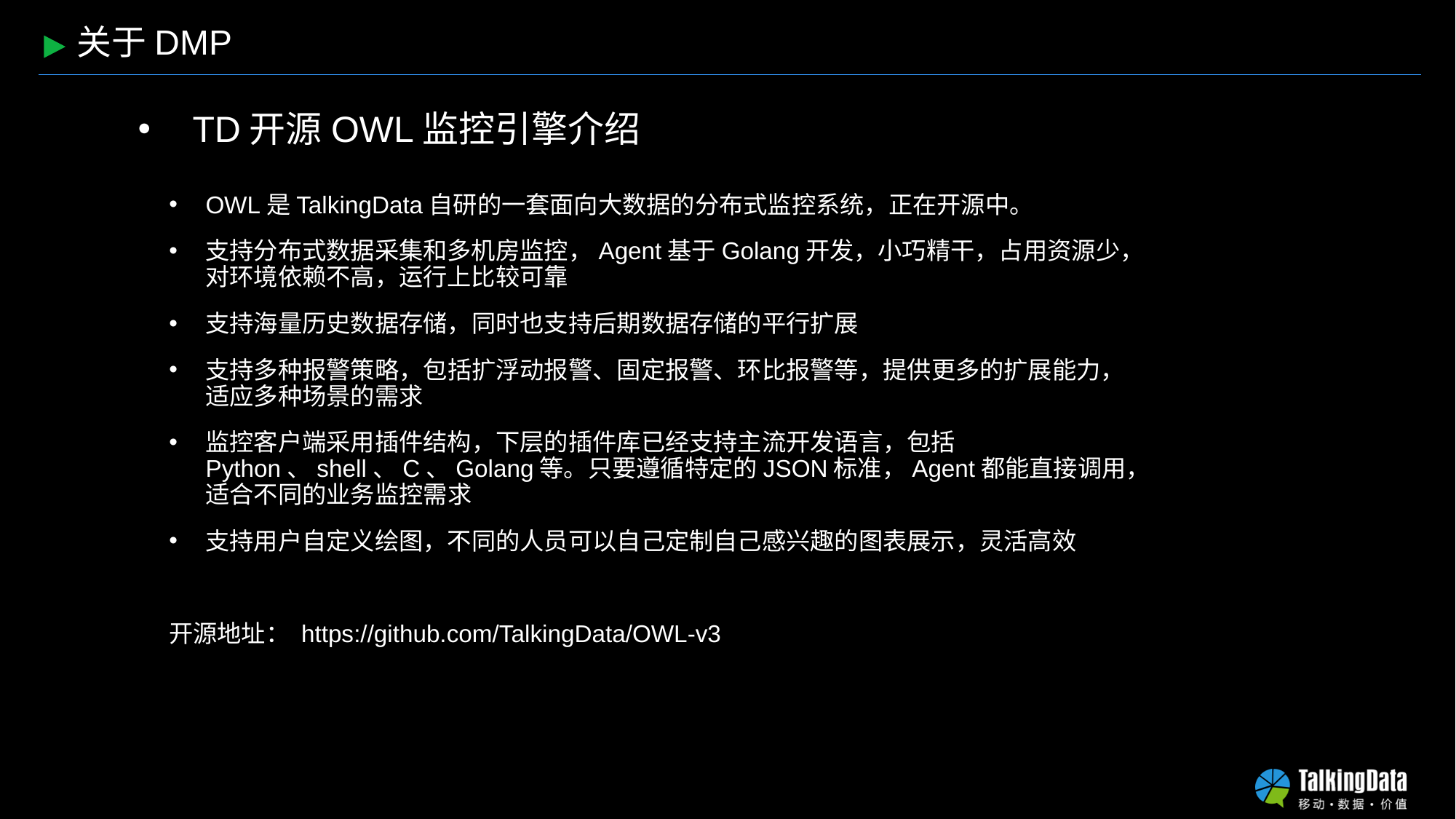

关于DMP
TD开源OWL监控引擎介绍

OWL是TalkingData自研的一套面向大数据的分布式监控系统，正在开源中。
支持分布式数据采集和多机房监控，Agent基于Golang开发，小巧精干，占用资源少，对环境依赖不高，运行上比较可靠
支持海量历史数据存储，同时也支持后期数据存储的平行扩展
支持多种报警策略，包括扩浮动报警、固定报警、环比报警等，提供更多的扩展能力，适应多种场景的需求
监控客户端采用插件结构，下层的插件库已经支持主流开发语言，包括Python、shell、C、Golang等。只要遵循特定的JSON标准，Agent都能直接调用，适合不同的业务监控需求
支持用户自定义绘图，不同的人员可以自己定制自己感兴趣的图表展示，灵活高效

开源地址： https://github.com/TalkingData/OWL-v3